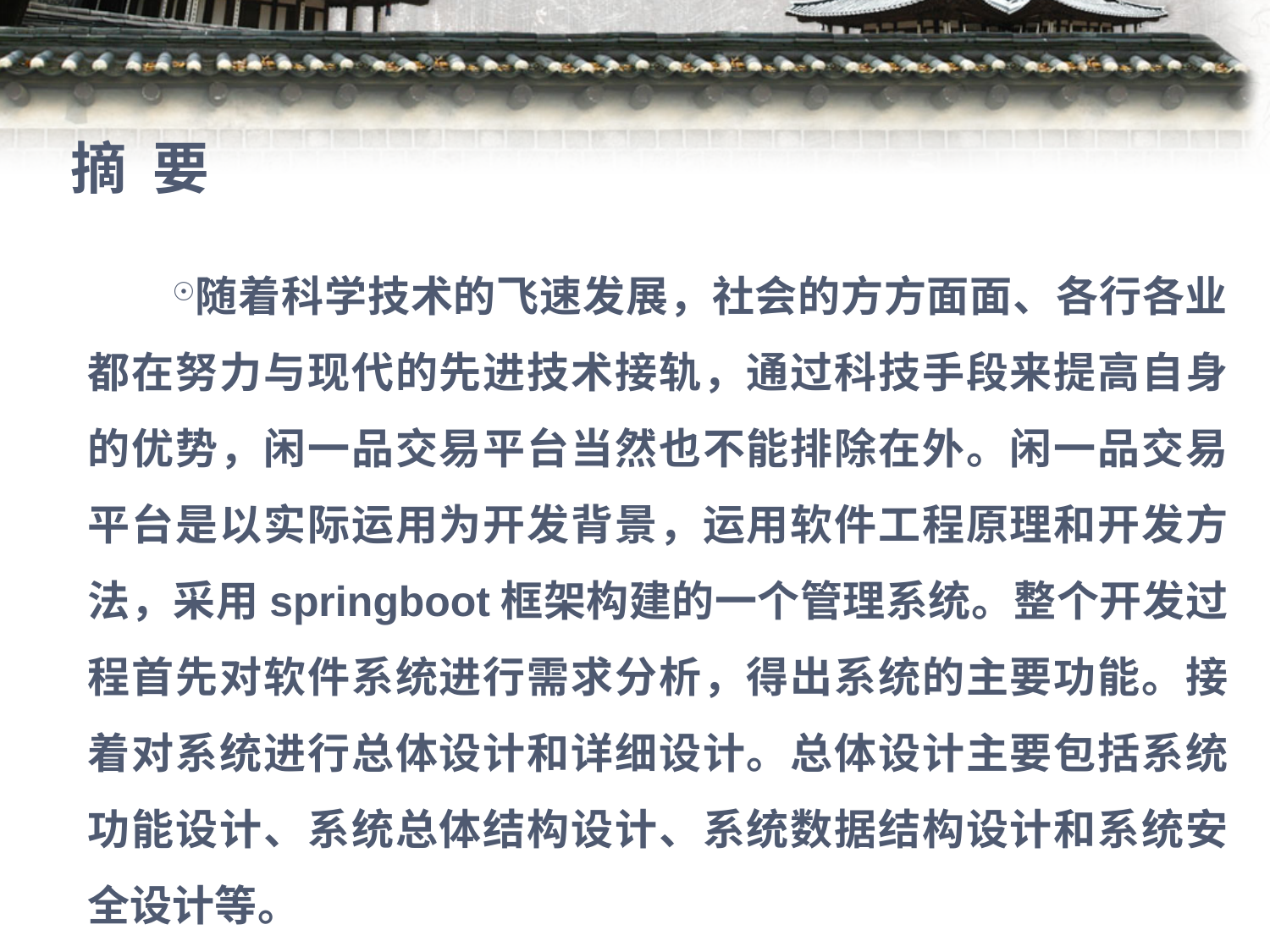

# 摘  要
随着科学技术的飞速发展，社会的方方面面、各行各业都在努力与现代的先进技术接轨，通过科技手段来提高自身的优势，闲一品交易平台当然也不能排除在外。闲一品交易平台是以实际运用为开发背景，运用软件工程原理和开发方法，采用springboot框架构建的一个管理系统。整个开发过程首先对软件系统进行需求分析，得出系统的主要功能。接着对系统进行总体设计和详细设计。总体设计主要包括系统功能设计、系统总体结构设计、系统数据结构设计和系统安全设计等。